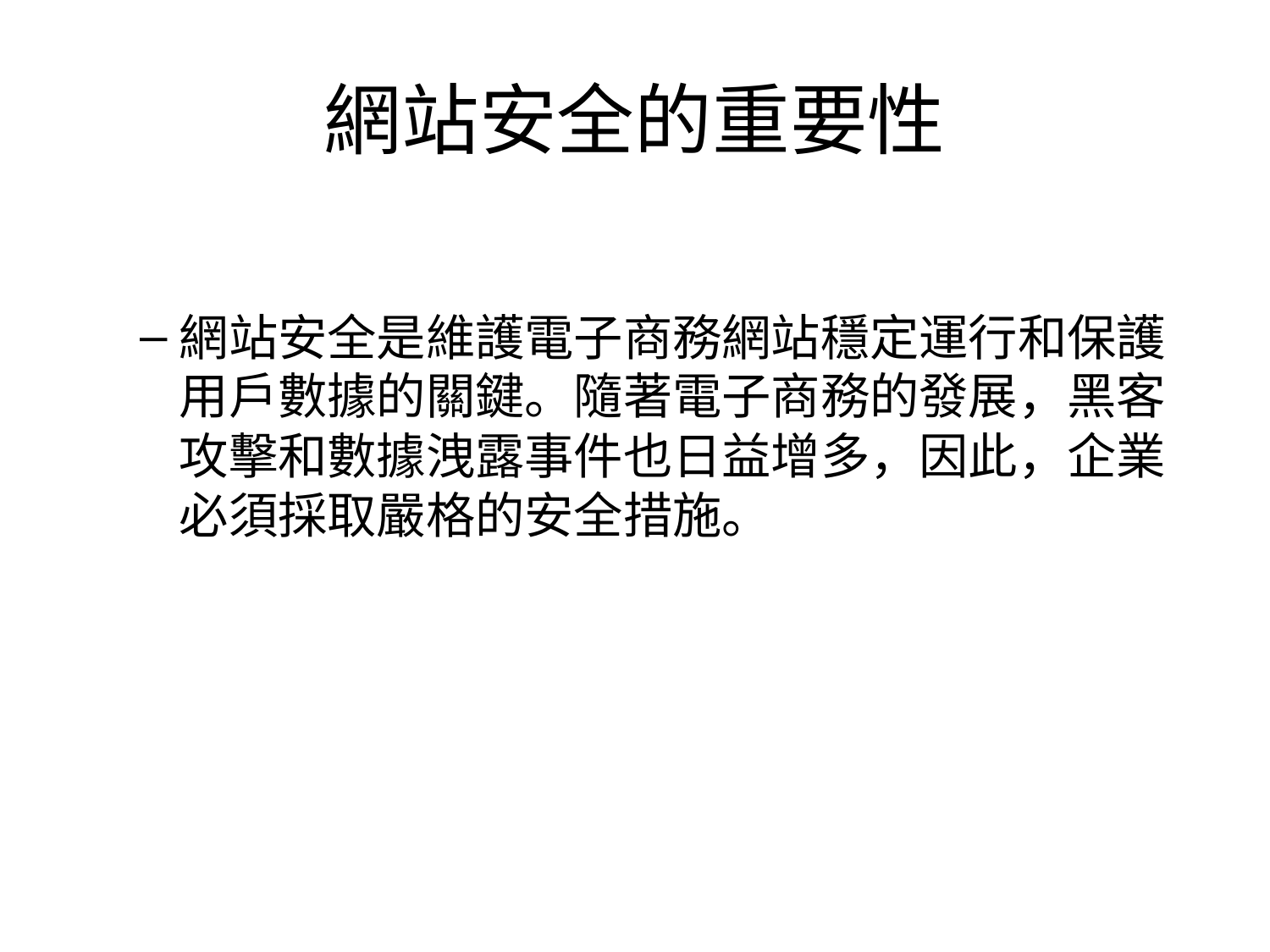

# 網站安全的重要性

網站安全是維護電子商務網站穩定運行和保護用戶數據的關鍵。隨著電子商務的發展，黑客攻擊和數據洩露事件也日益增多，因此，企業必須採取嚴格的安全措施。